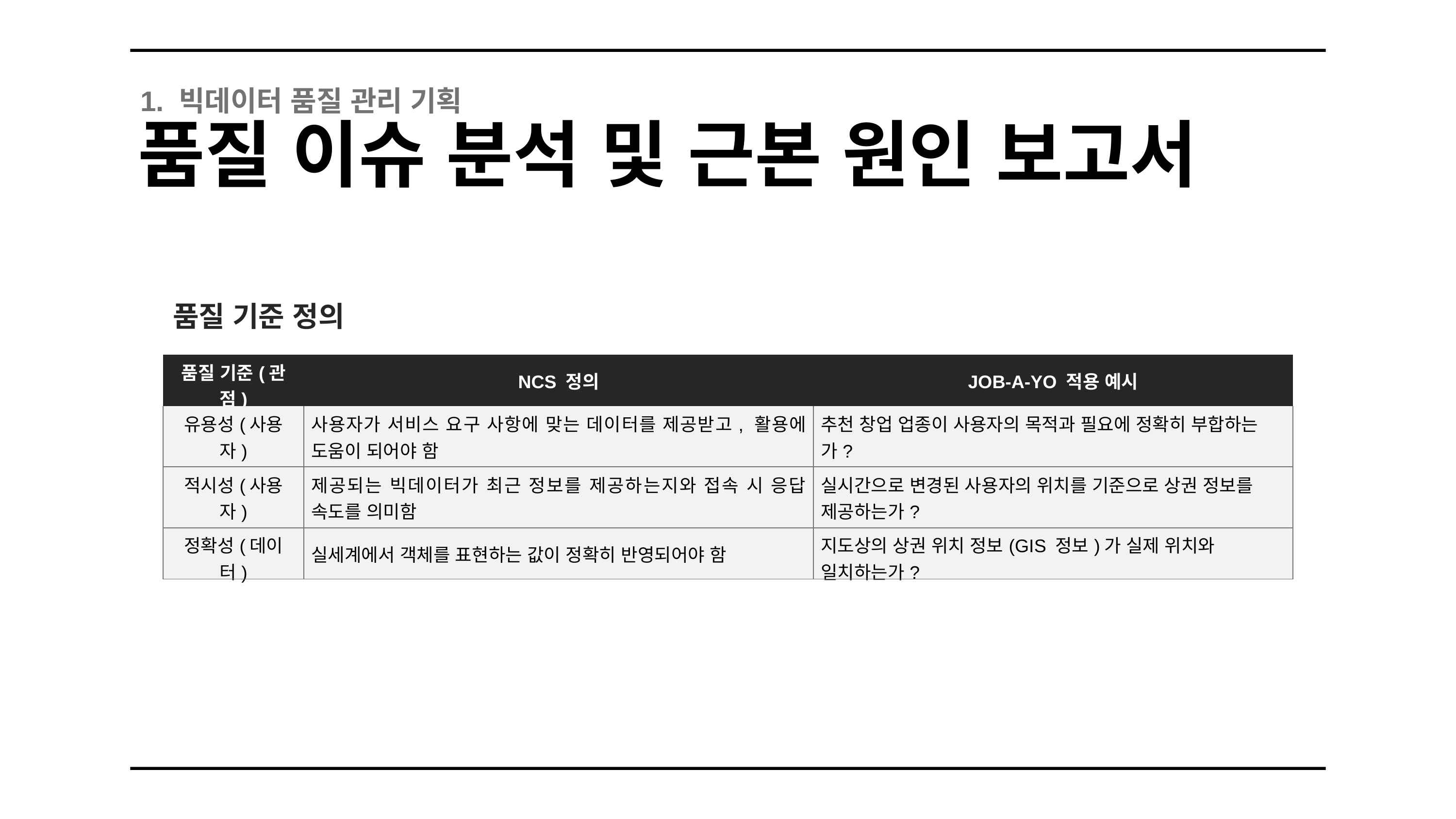

1. 빅데이터 품질 관리 기획
품질 이슈 분석 및 근본 원인 보고서
품질 기준 정의
| 품질 기준(관점) | NCS 정의 | JOB-A-YO 적용 예시 |
| --- | --- | --- |
| 유용성(사용자) | 사용자가 서비스 요구 사항에 맞는 데이터를 제공받고, 활용에 도움이 되어야 함 | 추천 창업 업종이 사용자의 목적과 필요에 정확히 부합하는가? |
| 적시성(사용자) | 제공되는 빅데이터가 최근 정보를 제공하는지와 접속 시 응답 속도를 의미함 | 실시간으로 변경된 사용자의 위치를 기준으로 상권 정보를 제공하는가? |
| 정확성(데이터) | 실세계에서 객체를 표현하는 값이 정확히 반영되어야 함 | 지도상의 상권 위치 정보(GIS 정보)가 실제 위치와 일치하는가? |